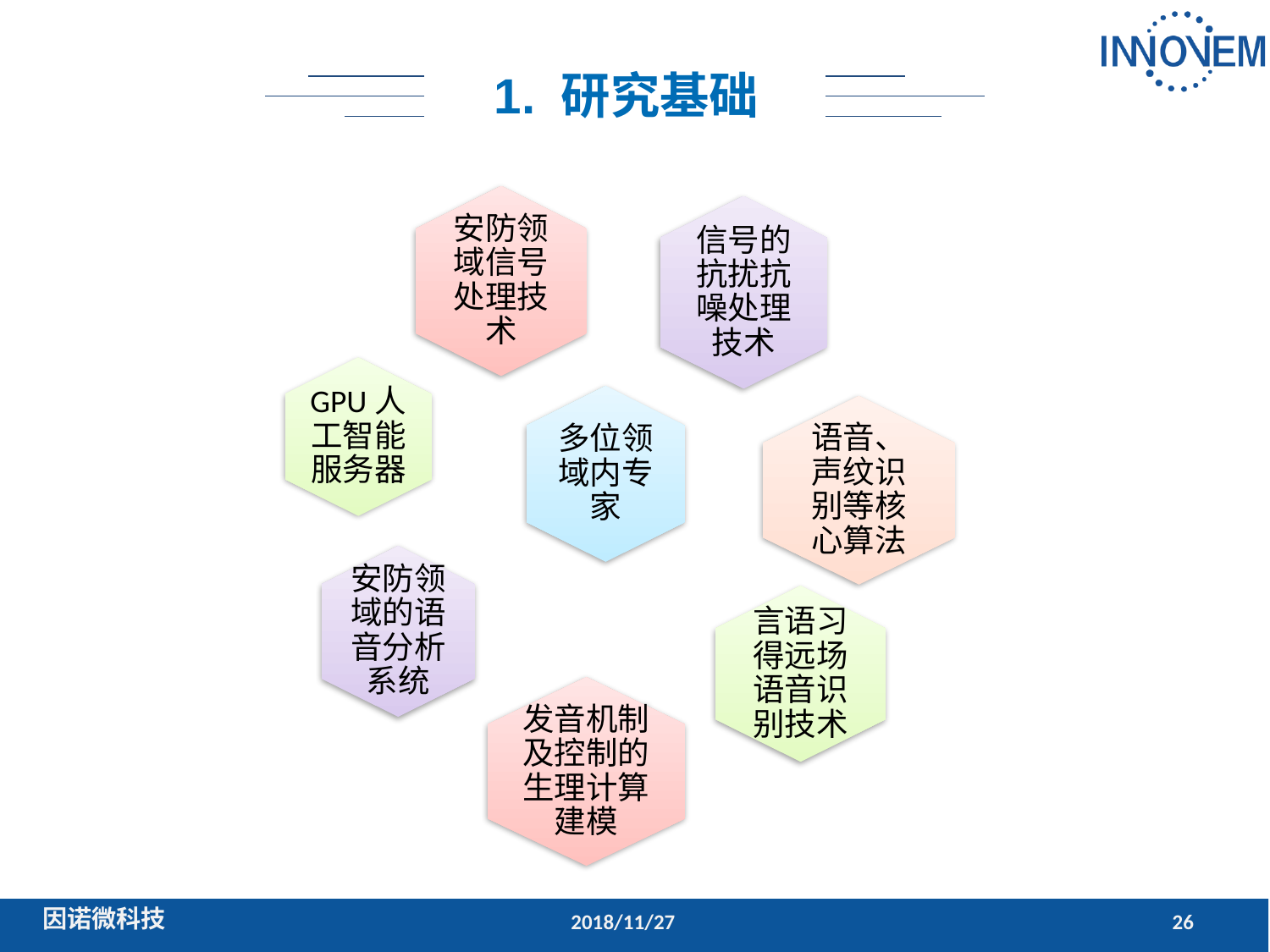

1. 研究基础
安防领域信号处理技术
GPU人工智能服务器
信号的抗扰抗噪处理技术
多位领域内专家
语音、声纹识别等核心算法
发音机制及控制的生理计算建模
言语习得远场语音识别技术
安防领域的语音分析系统
2018/11/27
26